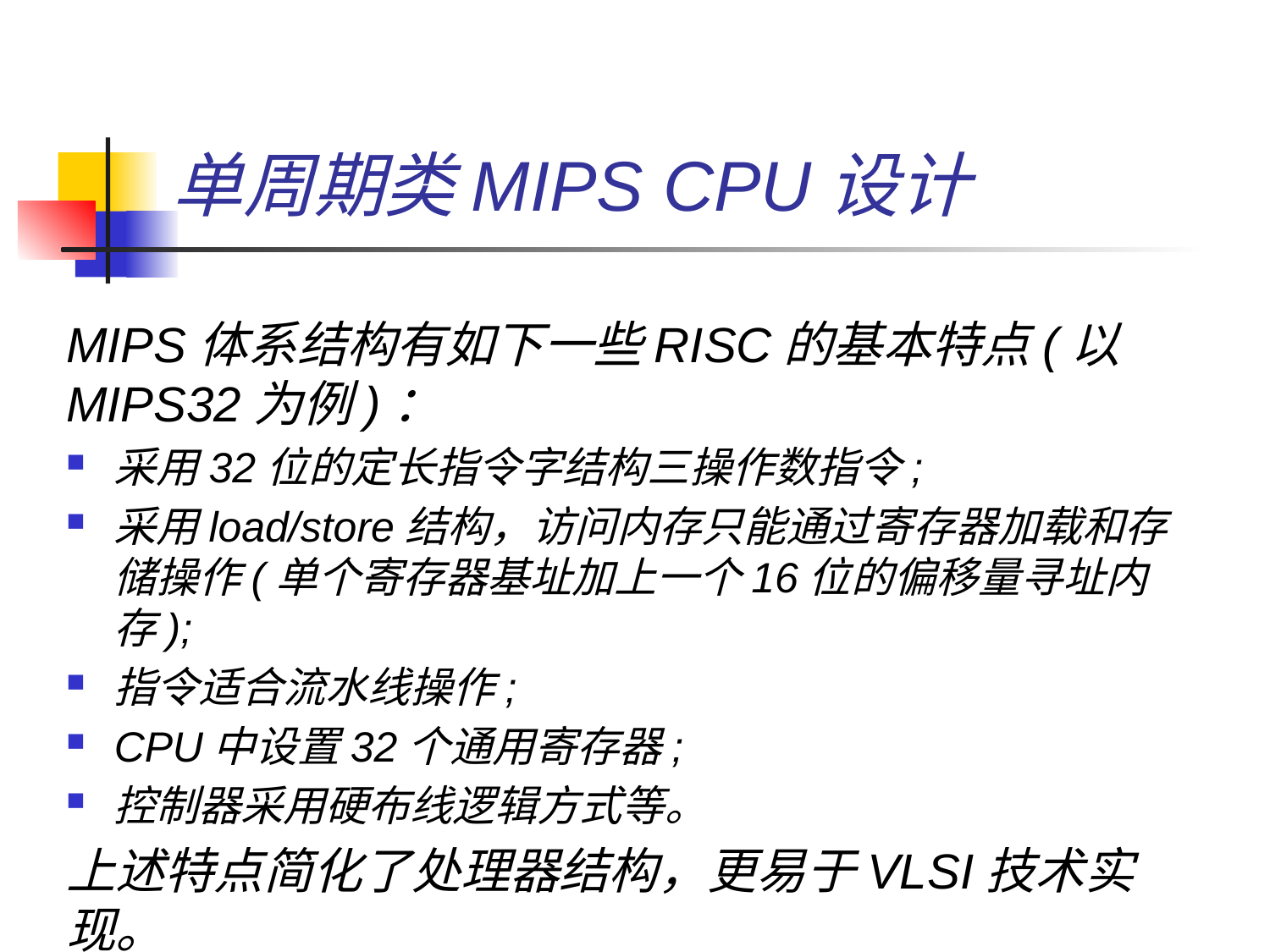

# 单周期类MIPS CPU设计
MIPS体系结构有如下一些RISC的基本特点(以MIPS32为例)：
采用32位的定长指令字结构三操作数指令;
采用load/store结构，访问内存只能通过寄存器加载和存储操作(单个寄存器基址加上一个16位的偏移量寻址内存);
指令适合流水线操作;
CPU中设置32个通用寄存器;
控制器采用硬布线逻辑方式等。
上述特点简化了处理器结构，更易于VLSI技术实现。